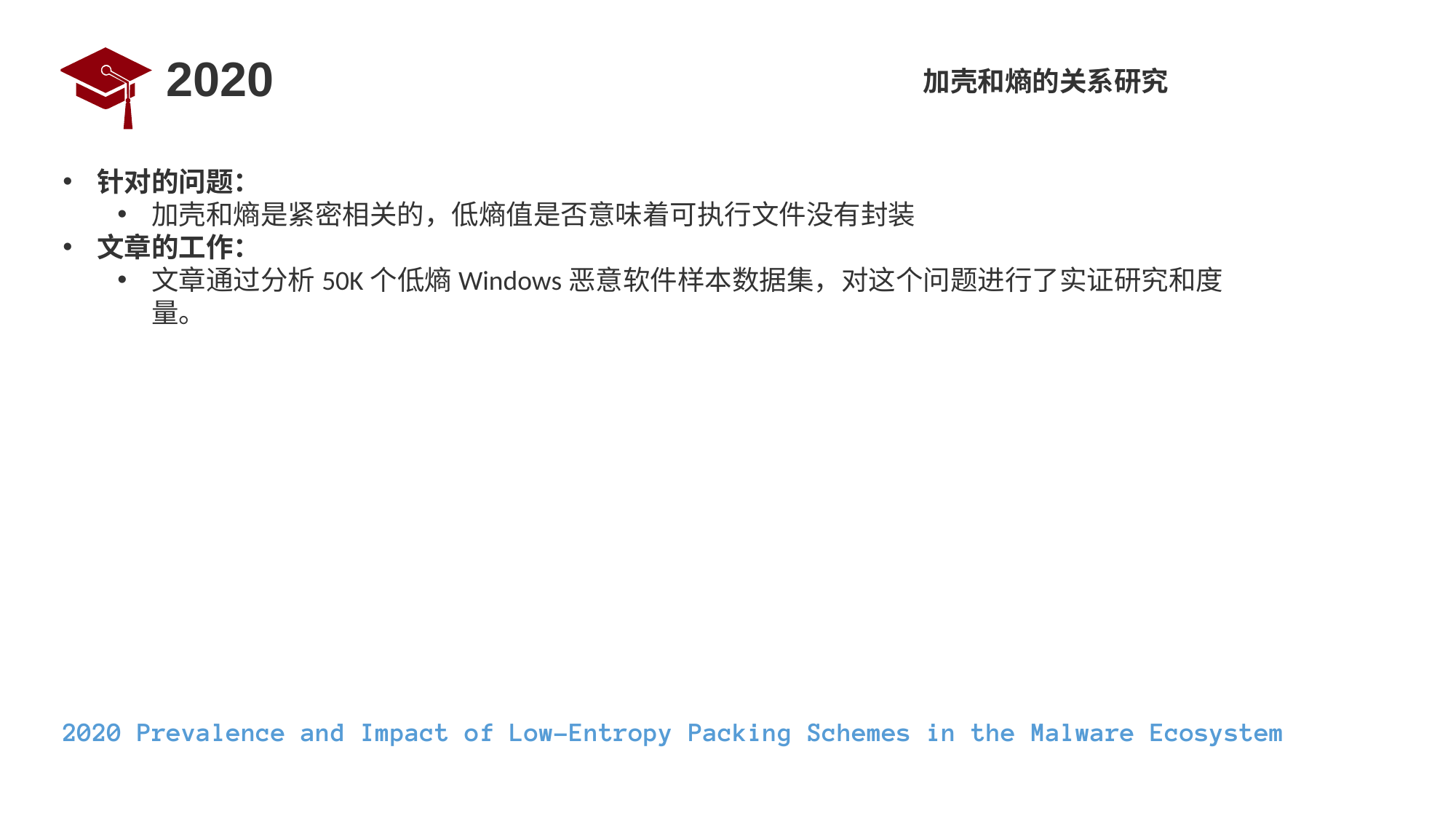

# 2020
加壳和熵的关系研究
针对的问题：
加壳和熵是紧密相关的，低熵值是否意味着可执行文件没有封装
文章的工作：
文章通过分析50K个低熵Windows恶意软件样本数据集，对这个问题进行了实证研究和度量。
2020 Prevalence and Impact of Low-Entropy Packing Schemes in the Malware Ecosystem